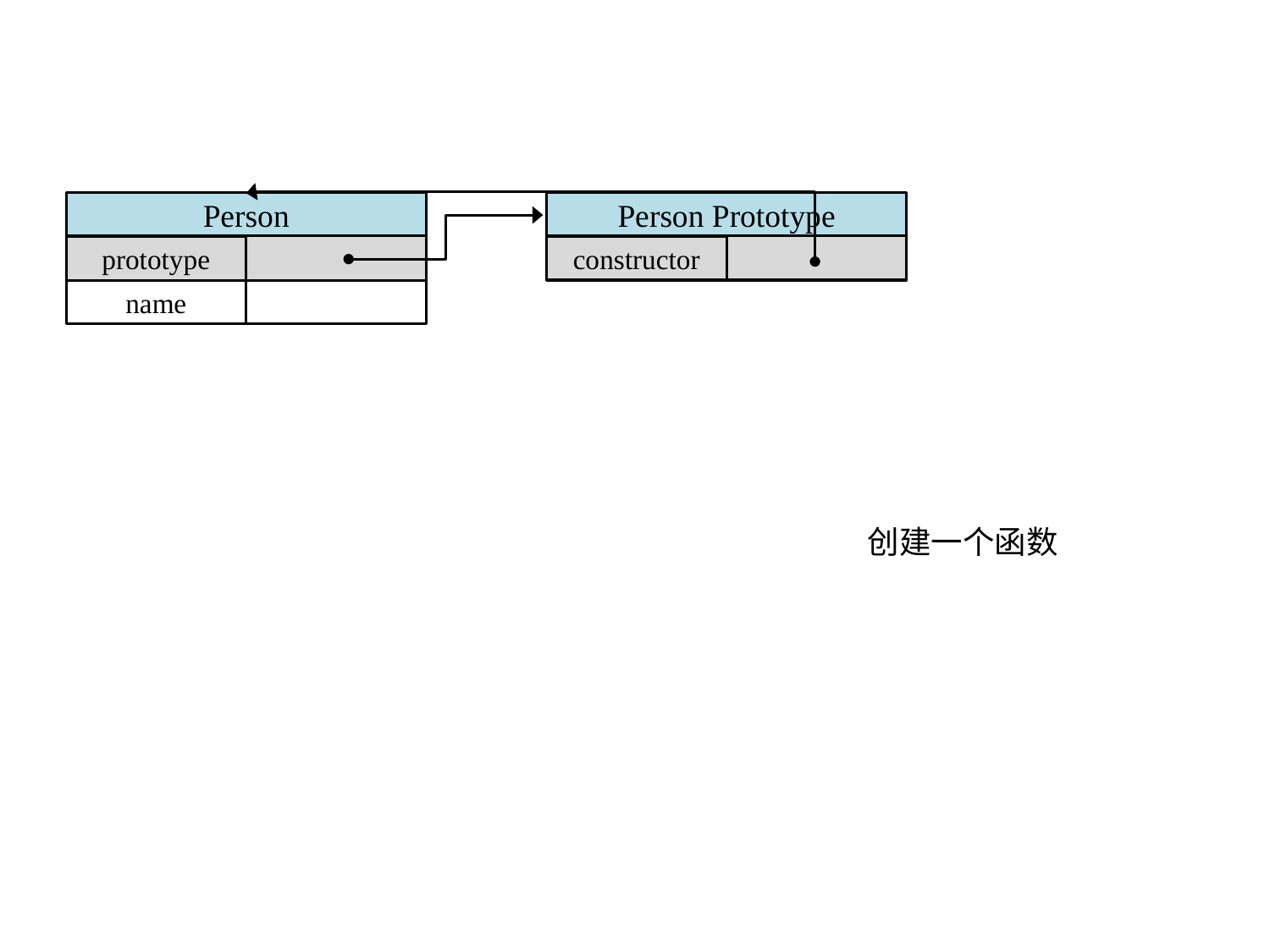

Person

prototype
name

Person Prototype
constructor
创建一个函数